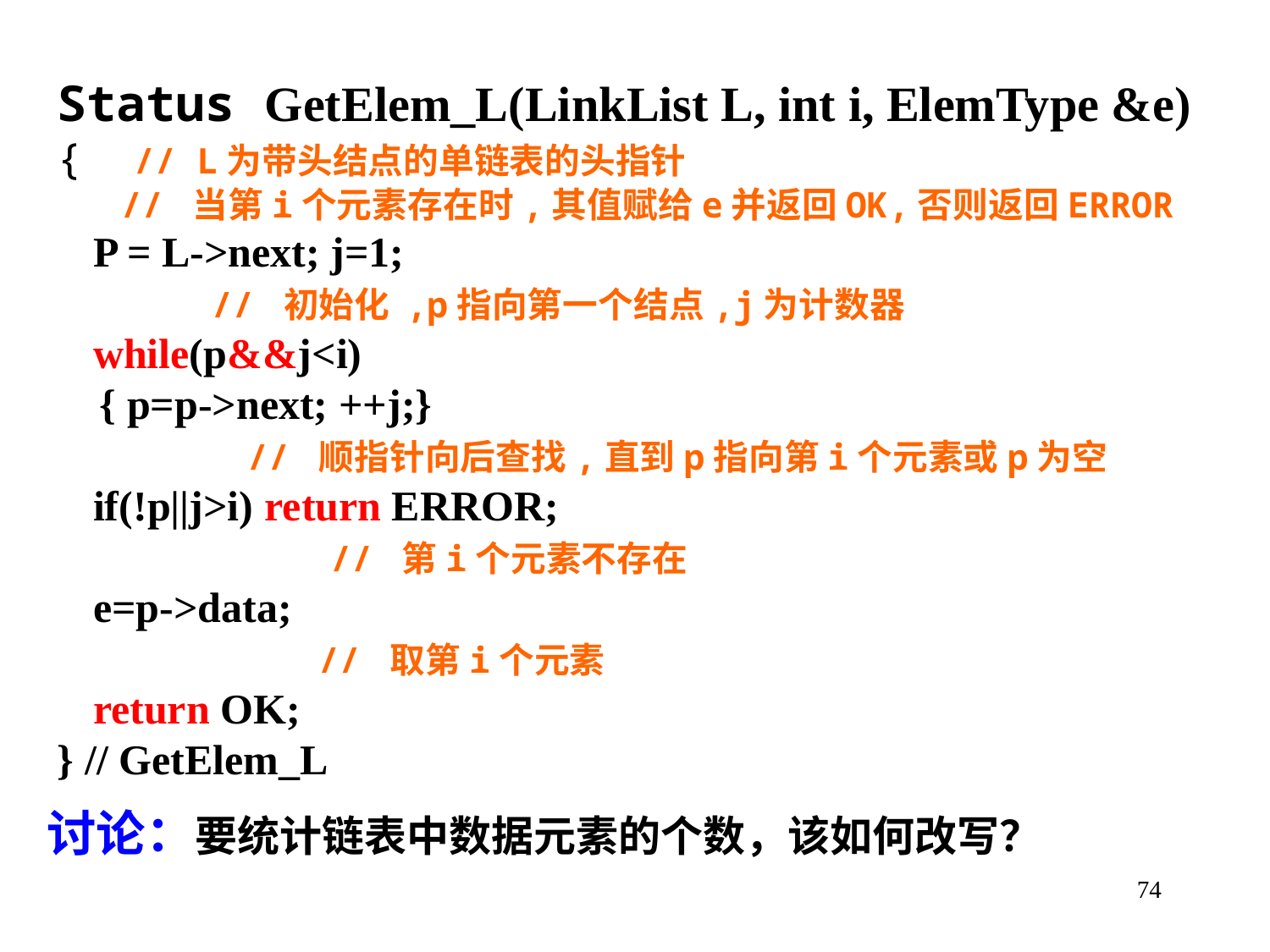

Status GetElem_L(LinkList L, int i, ElemType &e)
{  // L为带头结点的单链表的头指针
   // 当第i个元素存在时,其值赋给e并返回OK,否则返回ERROR
   P = L->next; j=1;
             // 初始化 ,p指向第一个结点,j为计数器
   while(p&&j<i)
    { p=p->next; ++j;}
                // 顺指针向后查找,直到p指向第i个元素或p为空
   if(!p||j>i) return ERROR;
                       // 第i个元素不存在
   e=p->data;
                      // 取第i个元素
   return OK;
} // GetElem_L
讨论：要统计链表中数据元素的个数，该如何改写？
74